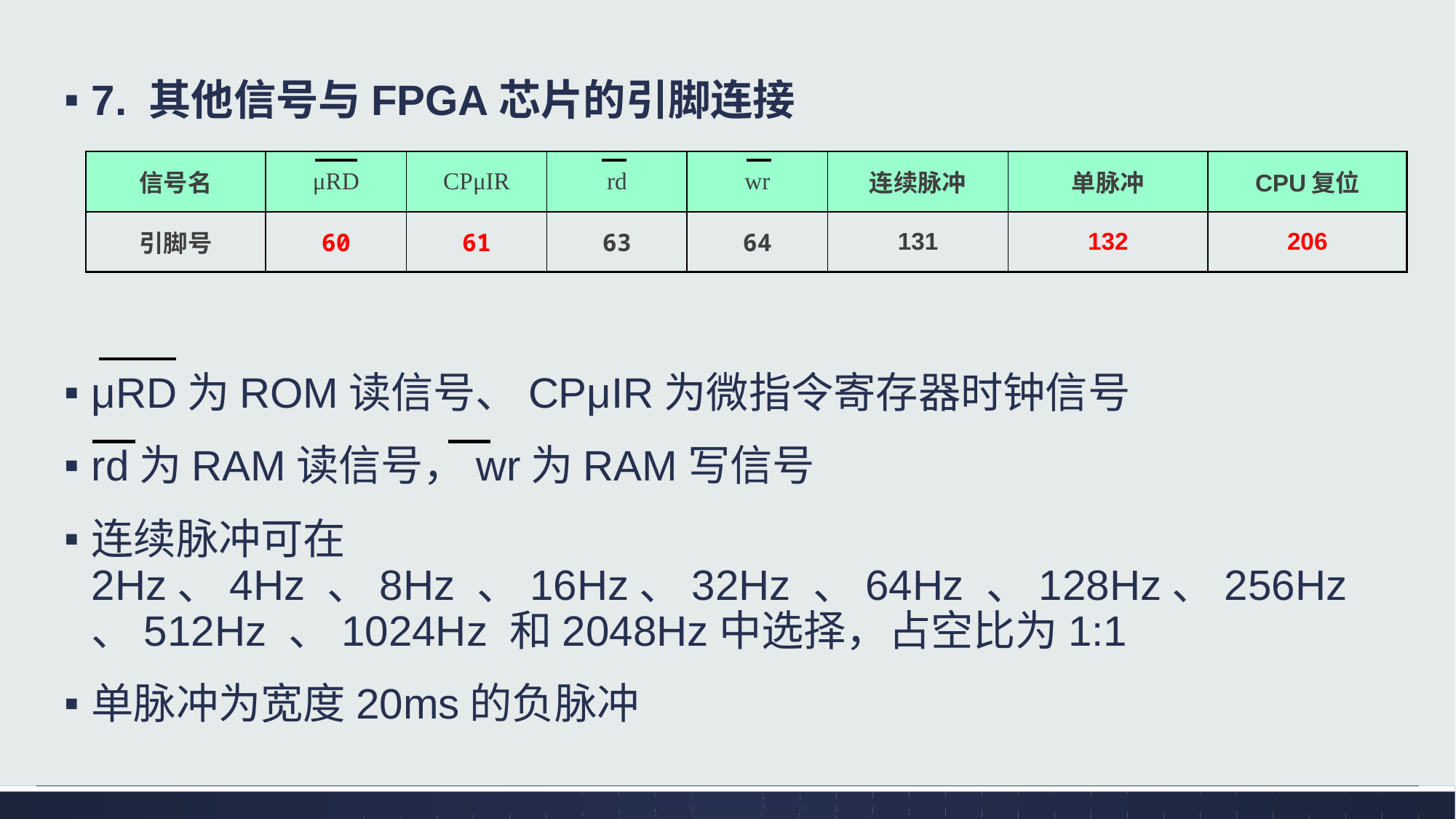

7. 其他信号与FPGA芯片的引脚连接

μRD为ROM读信号、CPμIR为微指令寄存器时钟信号
rd为RAM读信号，wr为RAM写信号
连续脉冲可在2Hz、4Hz 、8Hz 、16Hz、32Hz 、64Hz 、128Hz、256Hz 、512Hz 、1024Hz 和2048Hz中选择，占空比为1:1
单脉冲为宽度20ms的负脉冲

| 信号名 | μRD | CPμIR | rd | wr | 连续脉冲 | 单脉冲 | CPU复位 |
| --- | --- | --- | --- | --- | --- | --- | --- |
| 引脚号 | 60 | 61 | 63 | 64 | 131 | 132 | 206 |